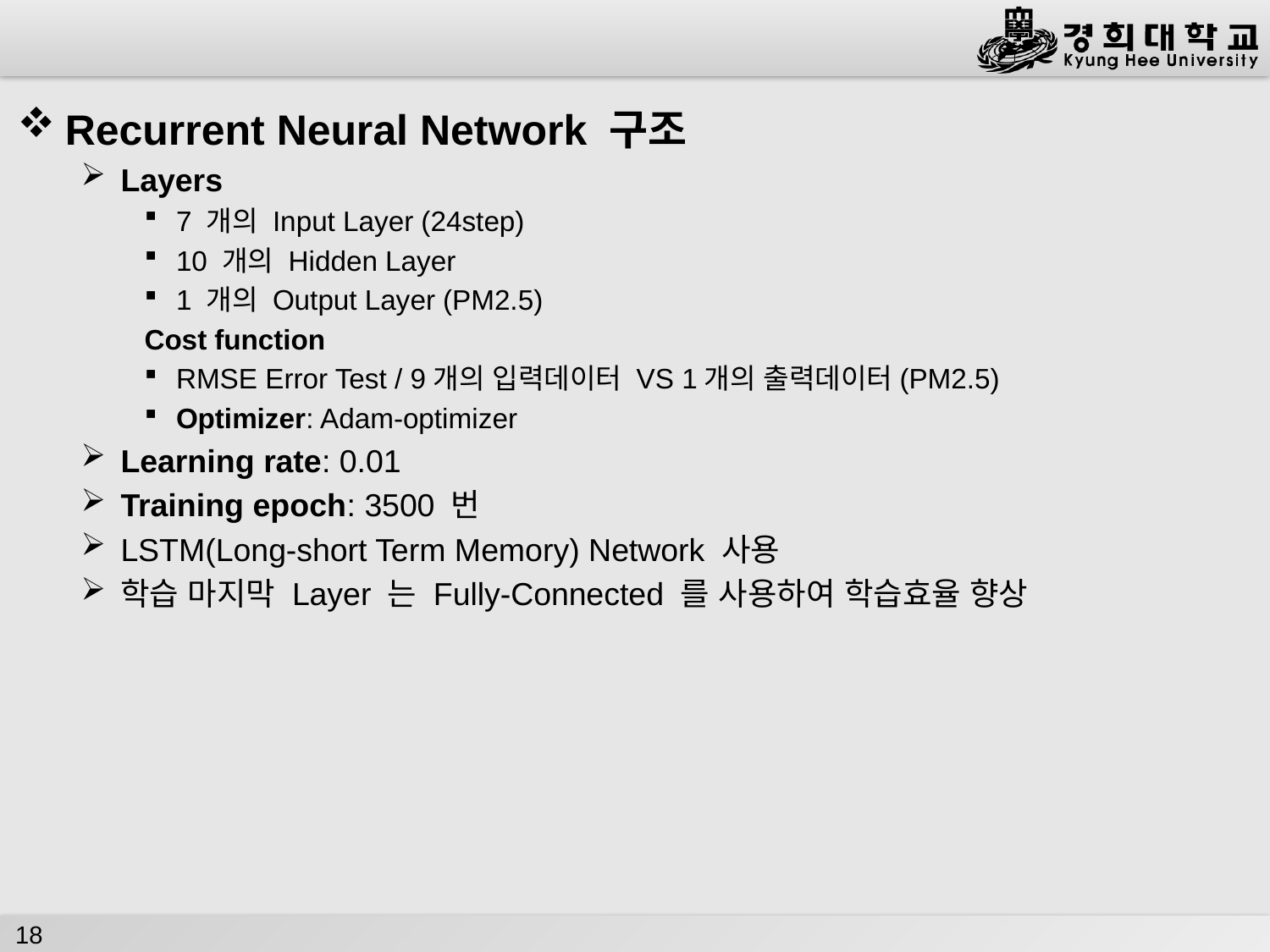

#
Recurrent Neural Network 구조
Layers
7 개의 Input Layer (24step)
10 개의 Hidden Layer
1 개의 Output Layer (PM2.5)
Cost function
RMSE Error Test / 9개의 입력데이터 VS 1개의 출력데이터(PM2.5)
Optimizer: Adam-optimizer
Learning rate: 0.01
Training epoch: 3500 번
LSTM(Long-short Term Memory) Network 사용
학습 마지막 Layer 는 Fully-Connected 를 사용하여 학습효율 향상

18